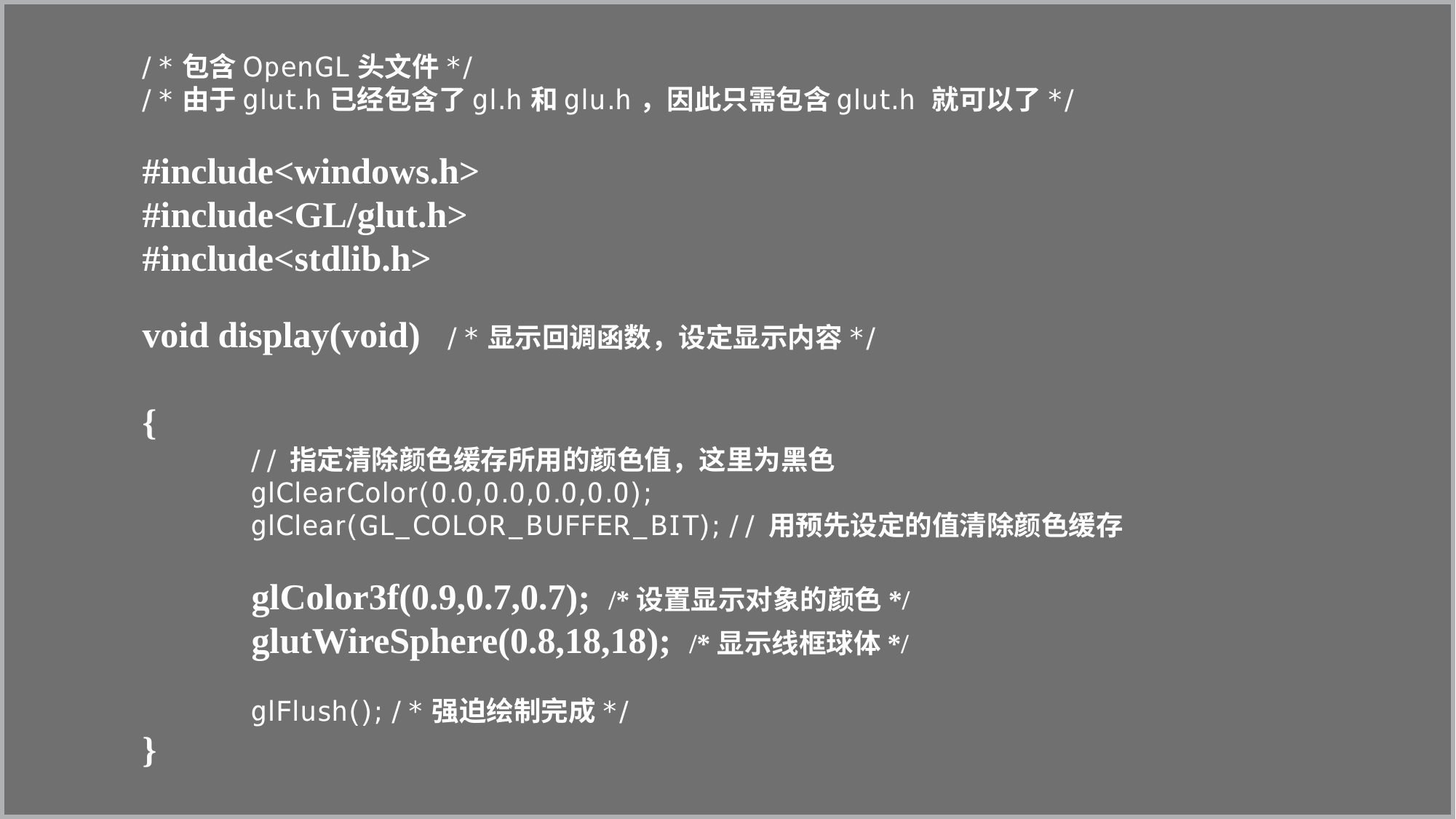

/*包含OpenGL头文件*/
/*由于glut.h已经包含了gl.h和glu.h，因此只需包含glut.h 就可以了*/

#include<windows.h>
#include<GL/glut.h>
#include<stdlib.h>

void display(void)   /*显示回调函数，设定显示内容*/

{
	//指定清除颜色缓存所用的颜色值，这里为黑色
	glClearColor(0.0,0.0,0.0,0.0);
	glClear(GL_COLOR_BUFFER_BIT); //用预先设定的值清除颜色缓存

	glColor3f(0.9,0.7,0.7);  /*设置显示对象的颜色*/
	glutWireSphere(0.8,18,18);  /*显示线框球体*/

	glFlush(); /*强迫绘制完成*/
}